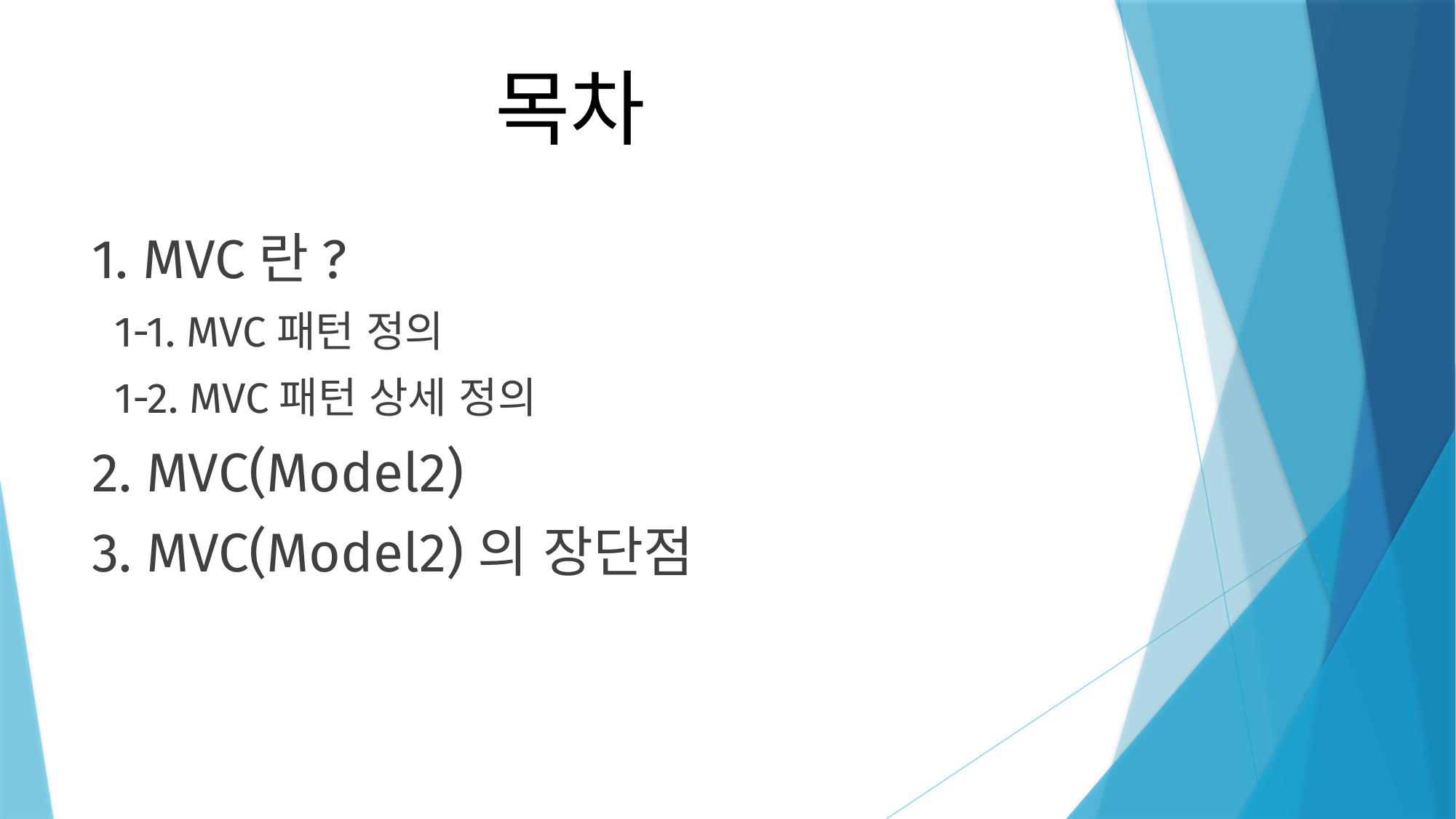

# 목차
1. MVC란?
  1-1. MVC패턴 정의
  1-2. MVC패턴 상세 정의
2. MVC(Model2)
3. MVC(Model2)의 장단점